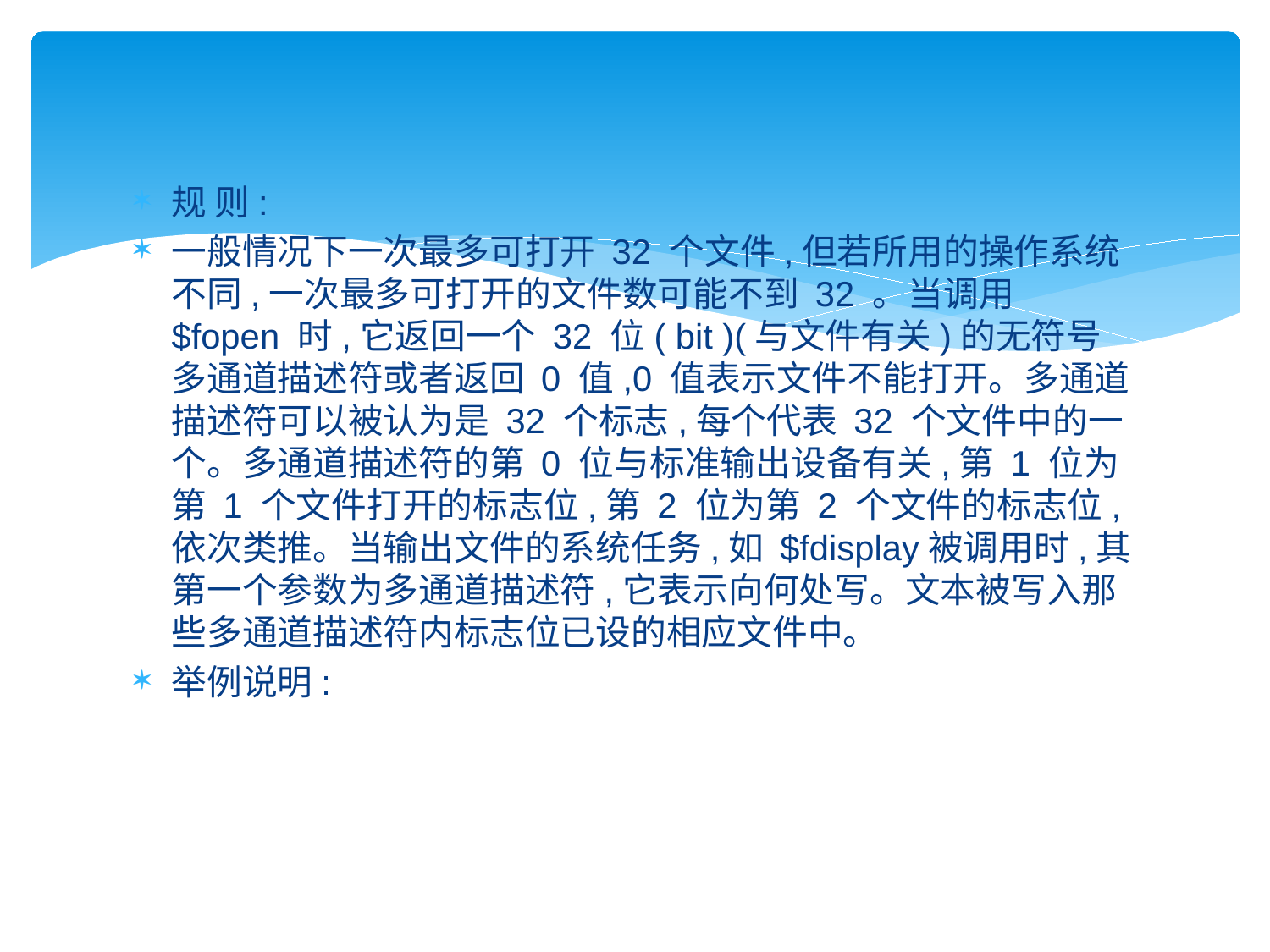

#
规 则:
一般情况下一次最多可打开 32 个文件,但若所用的操作系统不同,一次最多可打开的文件数可能不到 32 。当调用 $fopen 时,它返回一个 32 位( bit )(与文件有关)的无符号多通道描述符或者返回 0 值,0 值表示文件不能打开。多通道描述符可以被认为是 32 个标志,每个代表 32 个文件中的一个。多通道描述符的第 0 位与标准输出设备有关,第 1 位为第 1 个文件打开的标志位,第 2 位为第 2 个文件的标志位,依次类推。当输出文件的系统任务,如 $fdisplay被调用时,其第一个参数为多通道描述符,它表示向何处写。文本被写入那些多通道描述符内标志位已设的相应文件中。
举例说明: